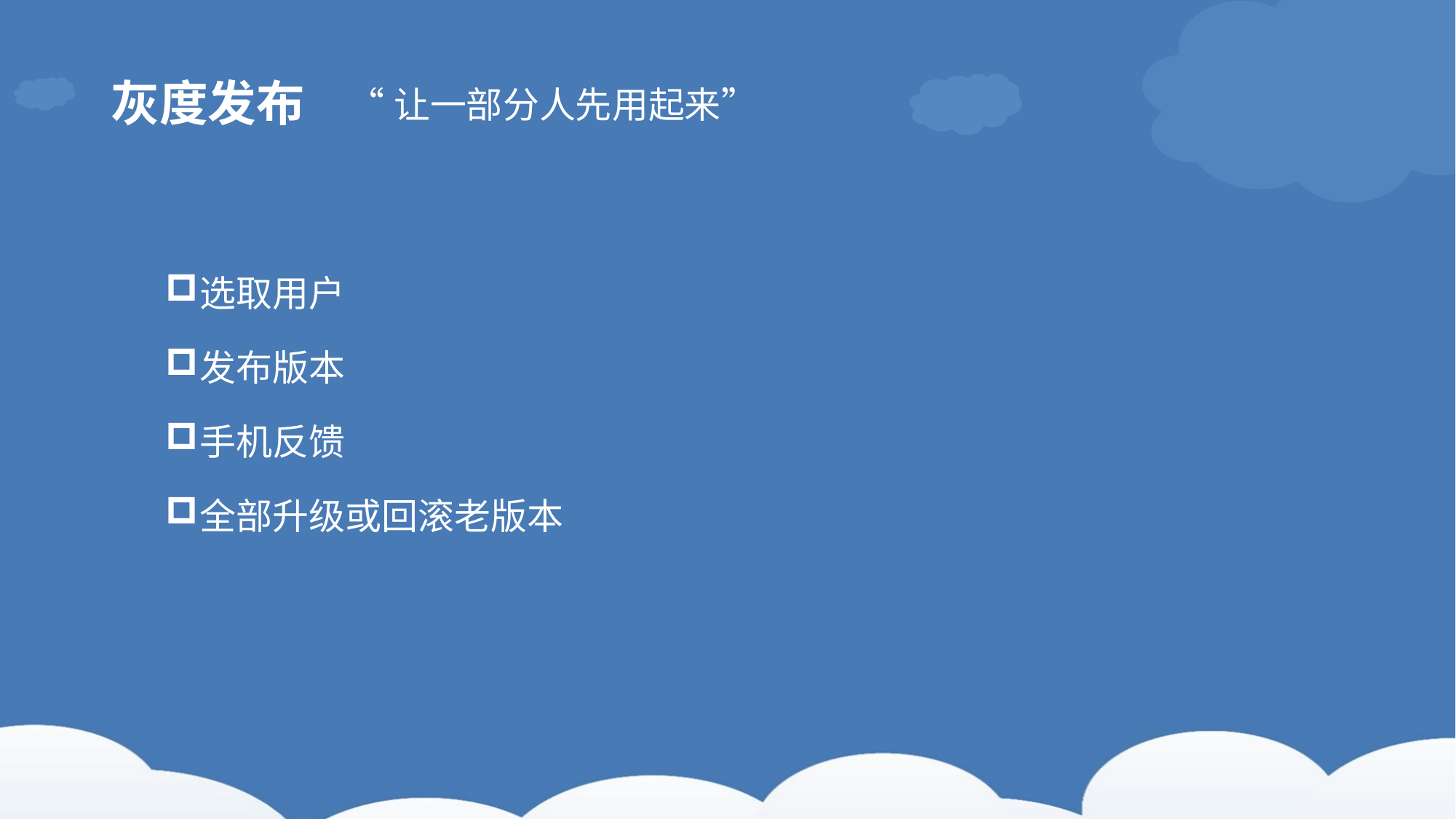

# 灰度发布
“让一部分人先用起来”
选取用户
发布版本
手机反馈
全部升级或回滚老版本